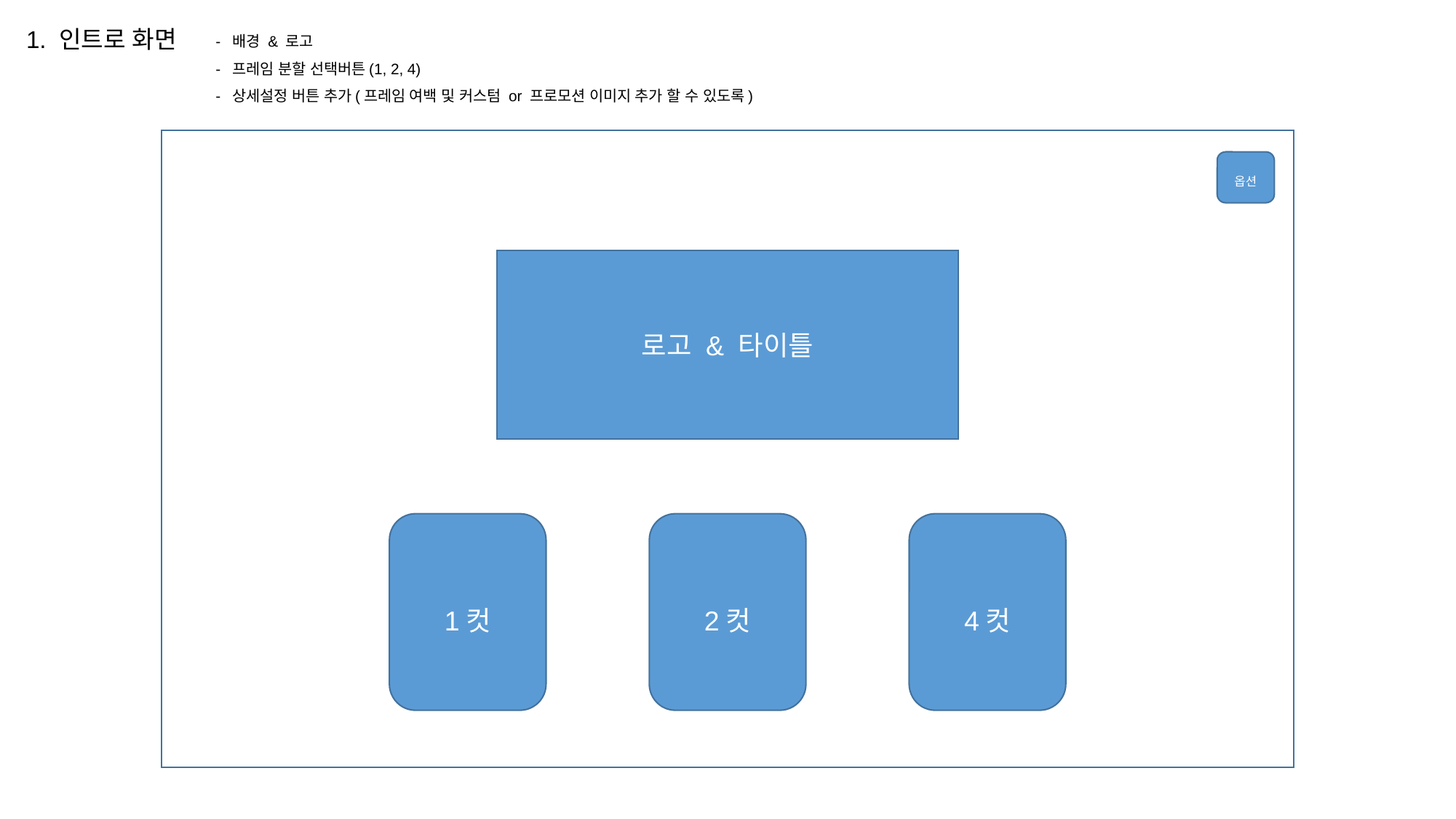

# 1. 인트로 화면
-  배경 & 로고
-  프레임 분할 선택버튼(1, 2, 4)
-  상세설정 버튼 추가(프레임 여백 및 커스텀 or 프로모션 이미지 추가 할 수 있도록)

옵션
로고 & 타이틀
1컷
2컷
4컷